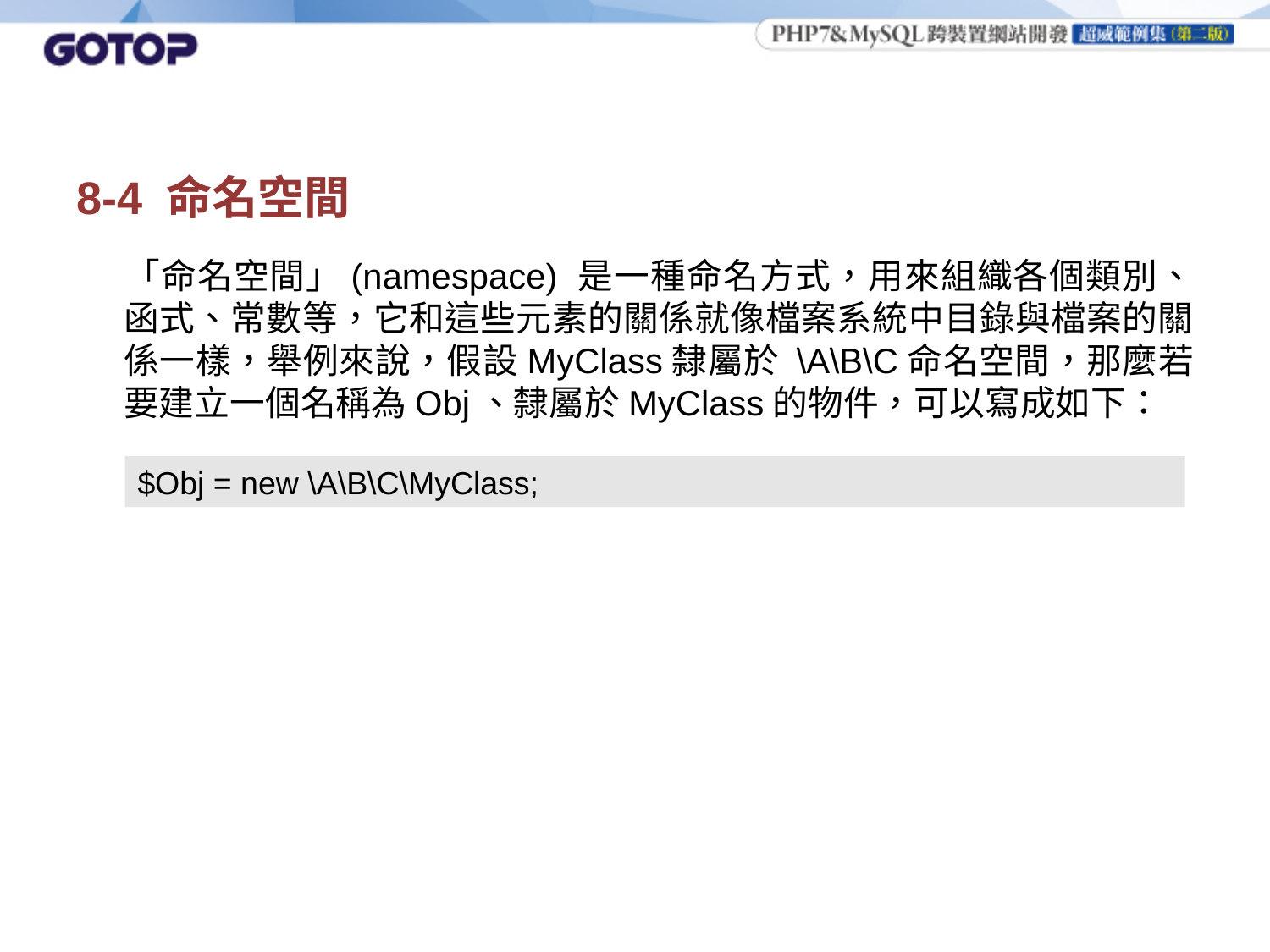

# 8-4 命名空間
	「命名空間」(namespace) 是一種命名方式，用來組織各個類別、函式、常數等，它和這些元素的關係就像檔案系統中目錄與檔案的關係一樣，舉例來說，假設MyClass隸屬於 \A\B\C命名空間，那麼若要建立一個名稱為Obj、隸屬於MyClass的物件，可以寫成如下：

$Obj = new \A\B\C\MyClass;